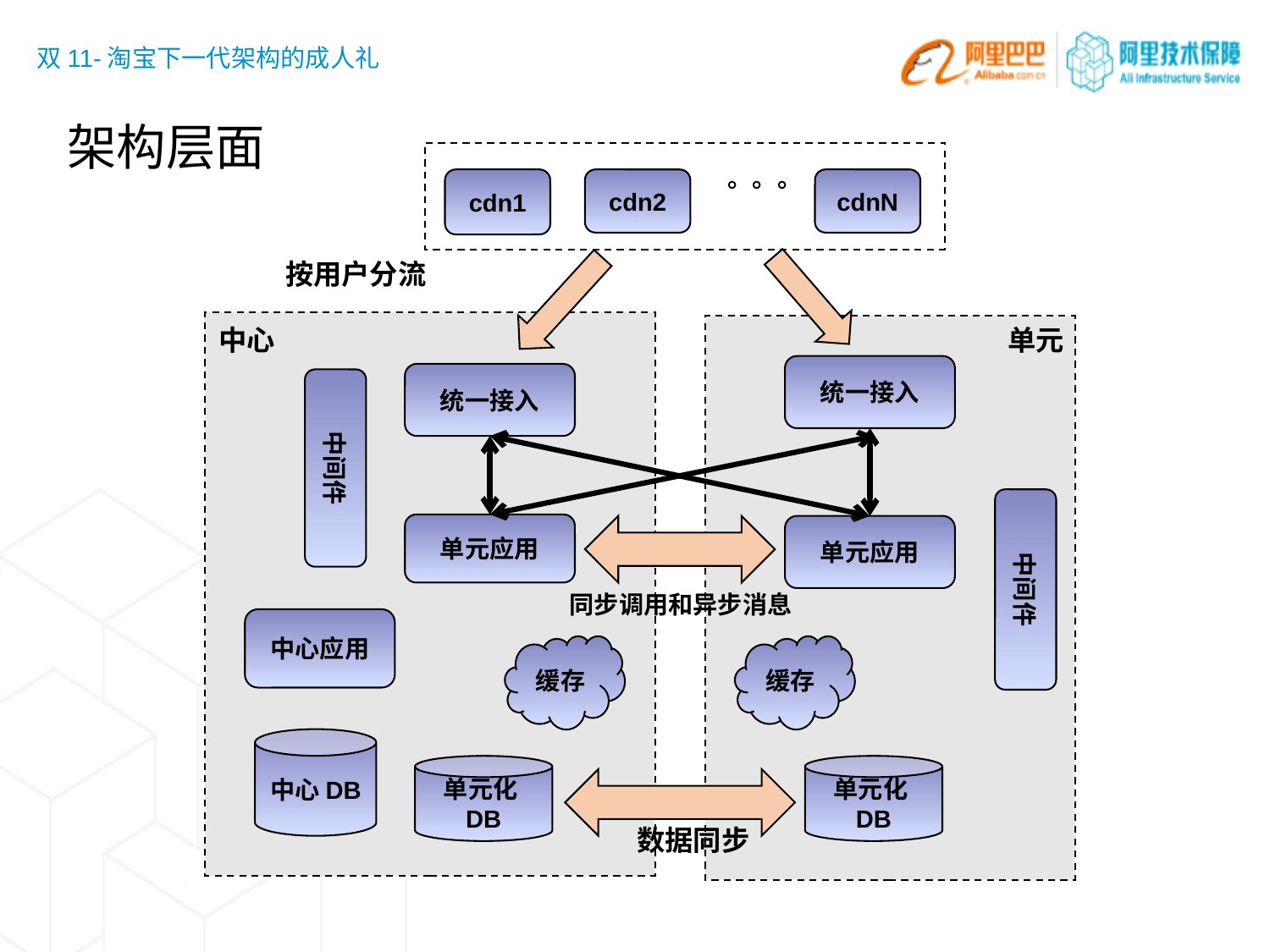

双11-淘宝下一代架构的成人礼
架构层面

。。。
cdn1
cdn2
cdnN
按用户分流

中心
单元

统一接入
统一接入
中间件
中间件
单元应用

单元应用
同步调用和异步消息
中心应用
缓存
缓存
中心DB
单元化DB
单元化DB

数据同步